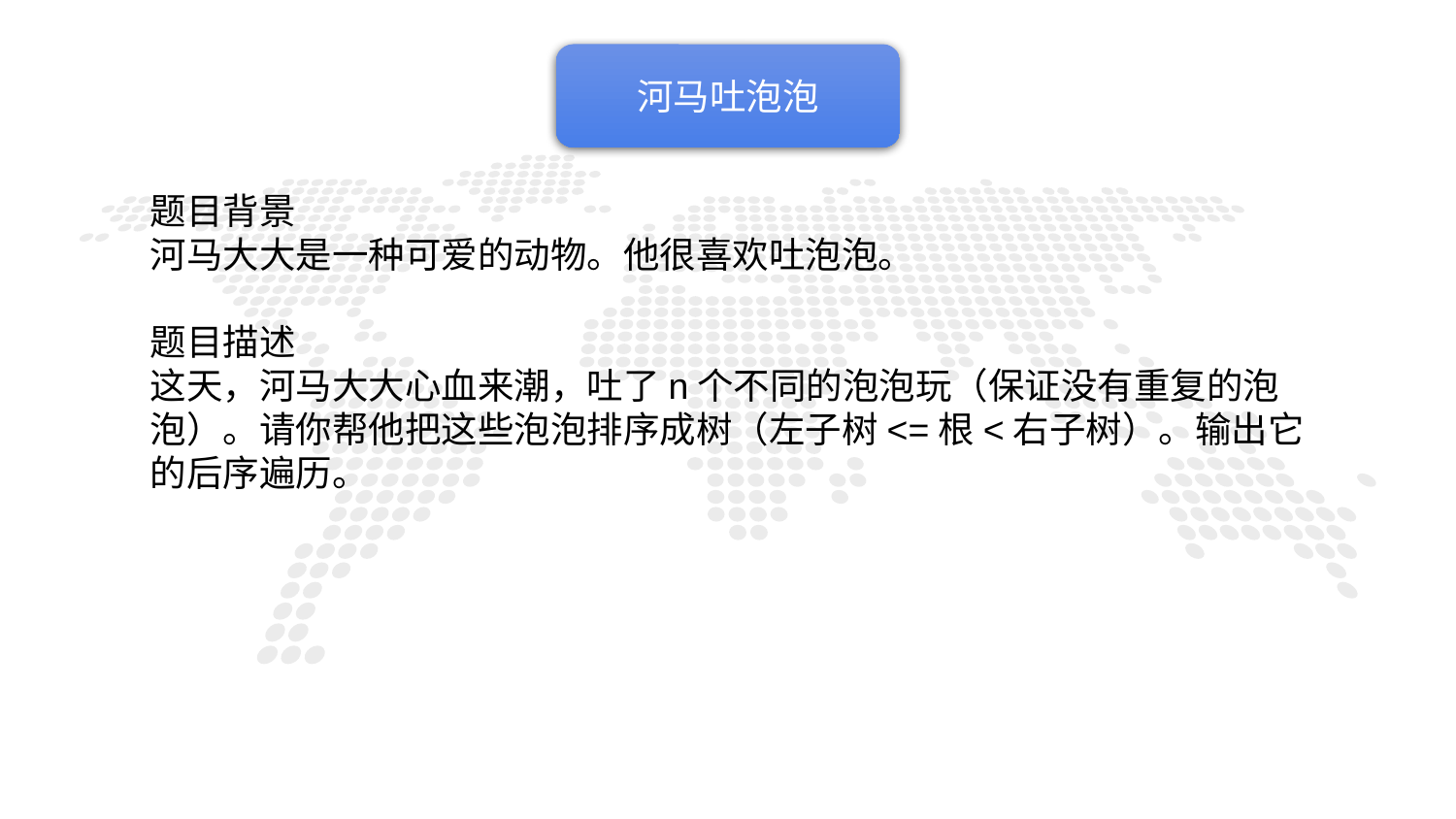

河马吐泡泡
题目背景
河马大大是一种可爱的动物。他很喜欢吐泡泡。

题目描述
这天，河马大大心血来潮，吐了n个不同的泡泡玩（保证没有重复的泡泡）。请你帮他把这些泡泡排序成树（左子树<=根<右子树）。输出它的后序遍历。